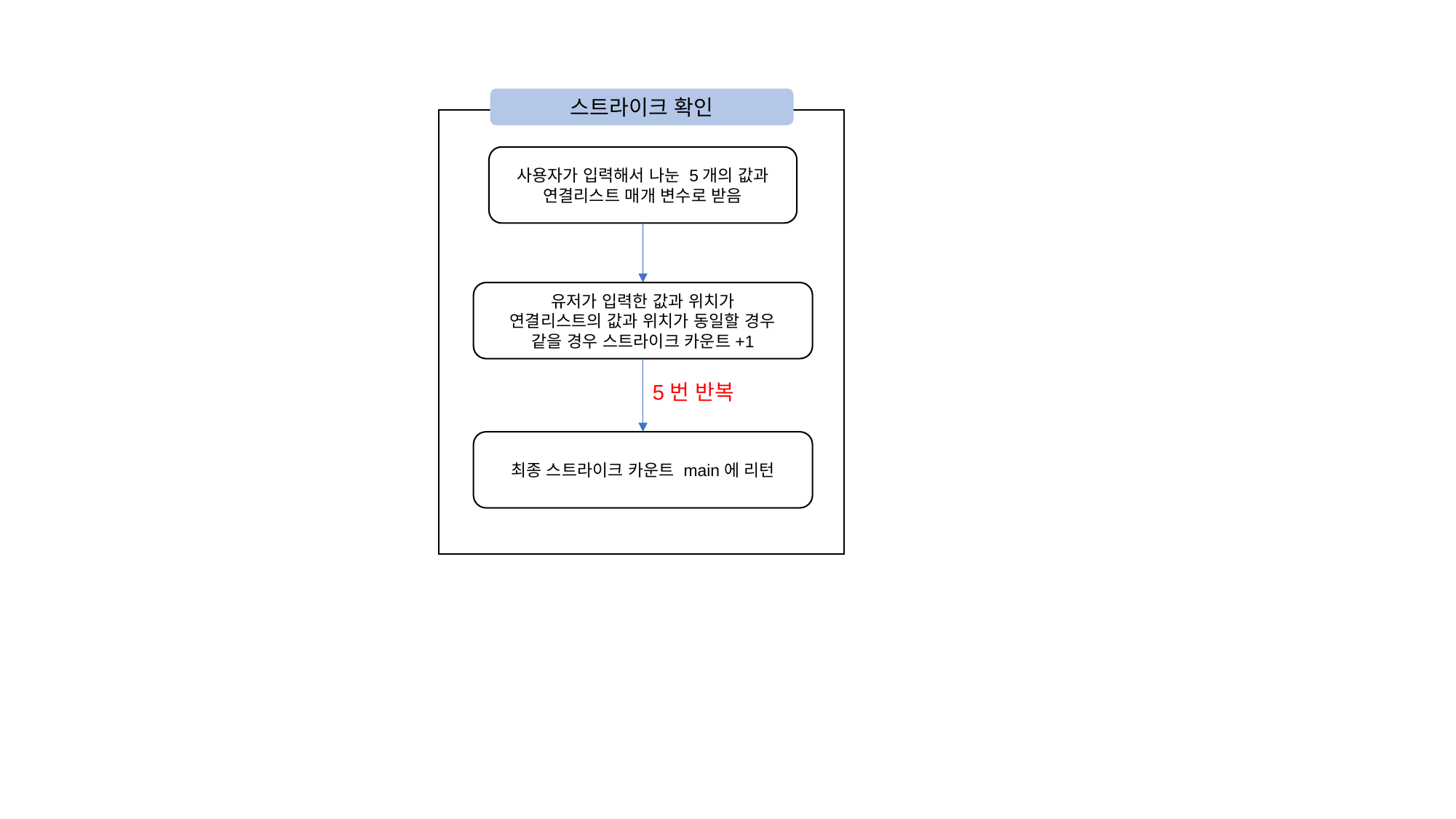

스트라이크 확인

사용자가 입력해서 나눈 5개의 값과 연결리스트 매개 변수로 받음
유저가 입력한 값과 위치가
연결리스트의 값과 위치가 동일할 경우
같을 경우 스트라이크 카운트+1
5번 반복
최종 스트라이크 카운트 main에 리턴